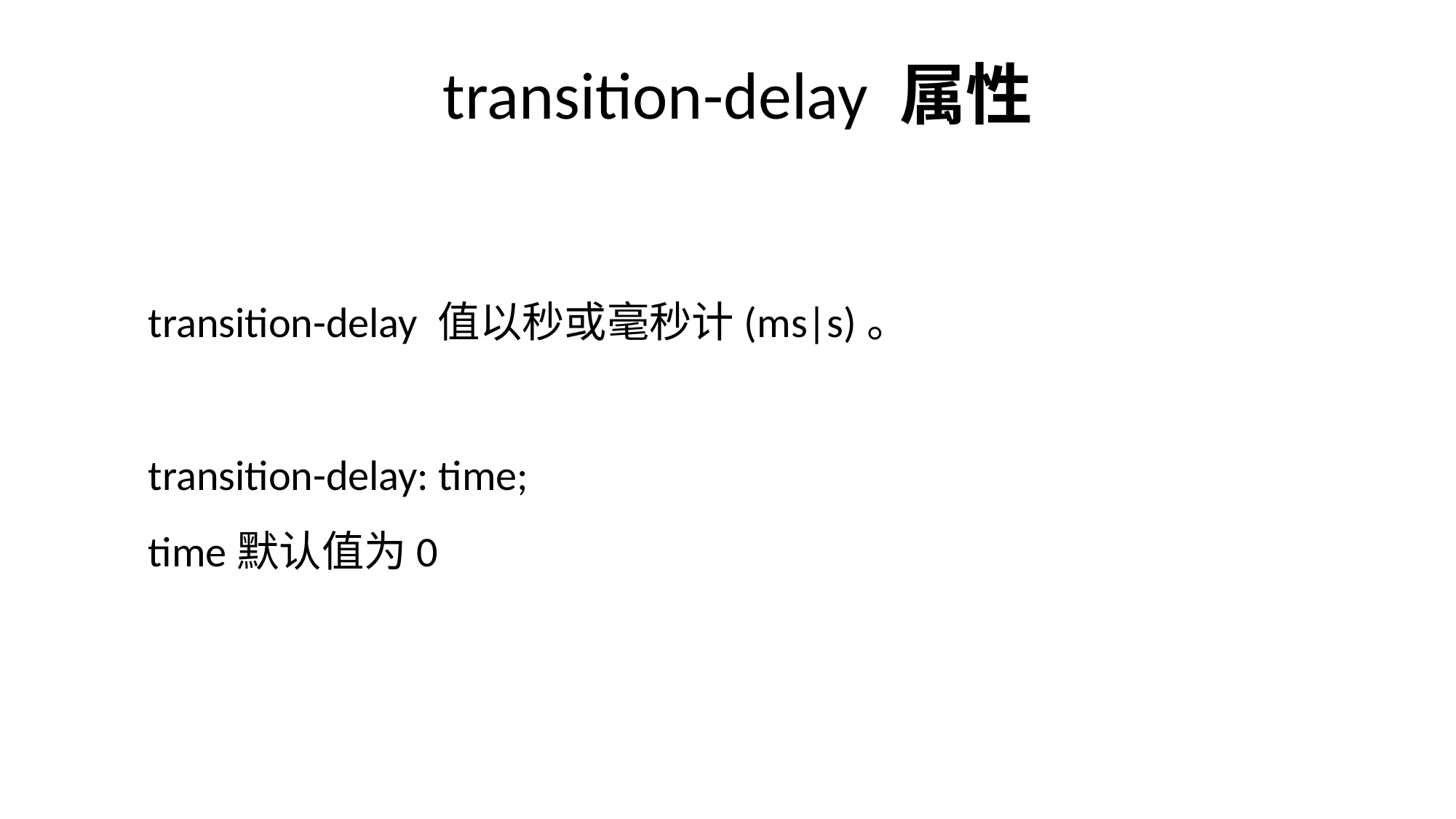

# transition-delay 属性
transition-delay 值以秒或毫秒计(ms|s)。

transition-delay: time;
time默认值为0